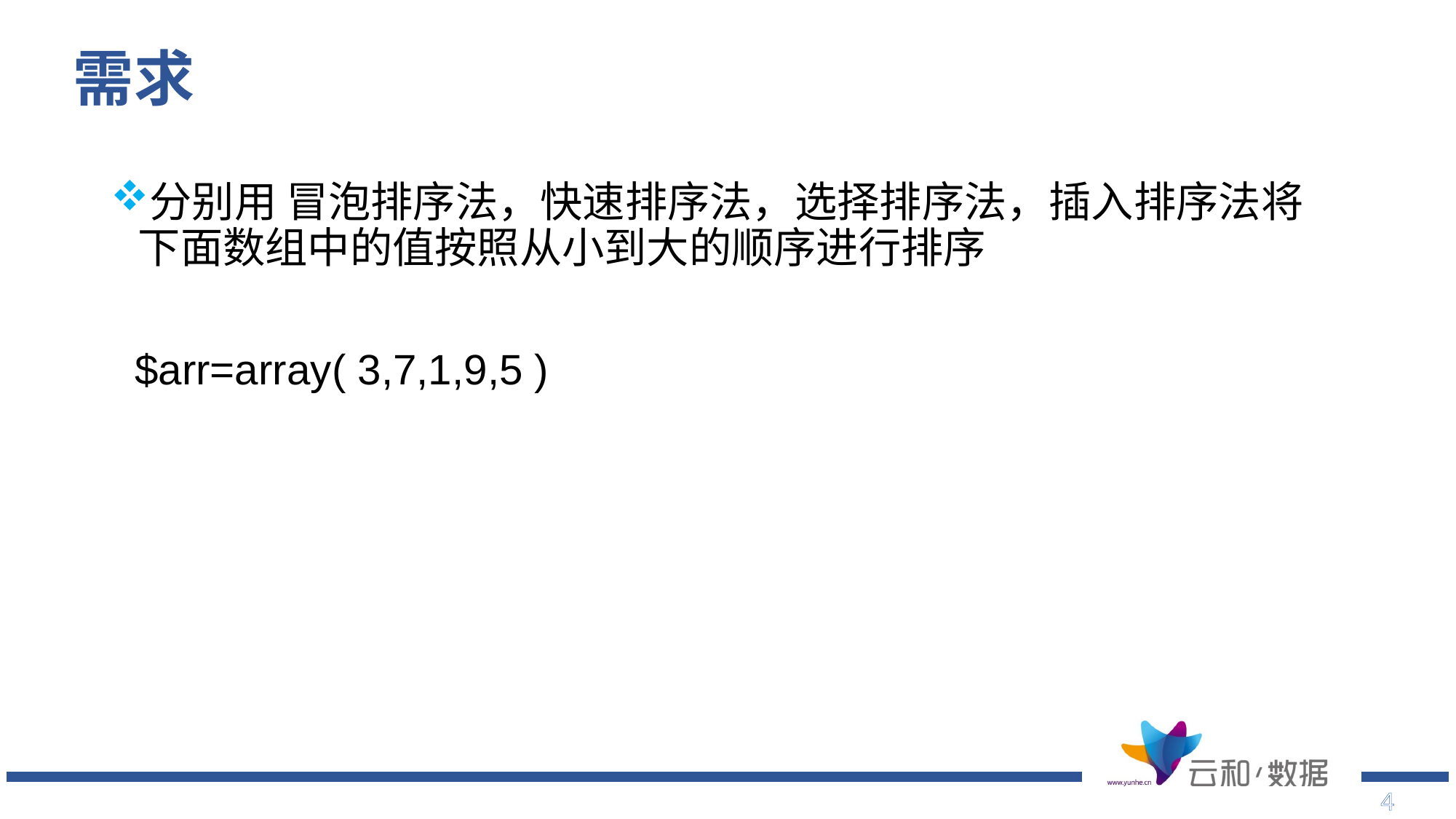

# 需求
分别用 冒泡排序法，快速排序法，选择排序法，插入排序法将下面数组中的值按照从小到大的顺序进行排序

  $arr=array( 3,7,1,9,5 )